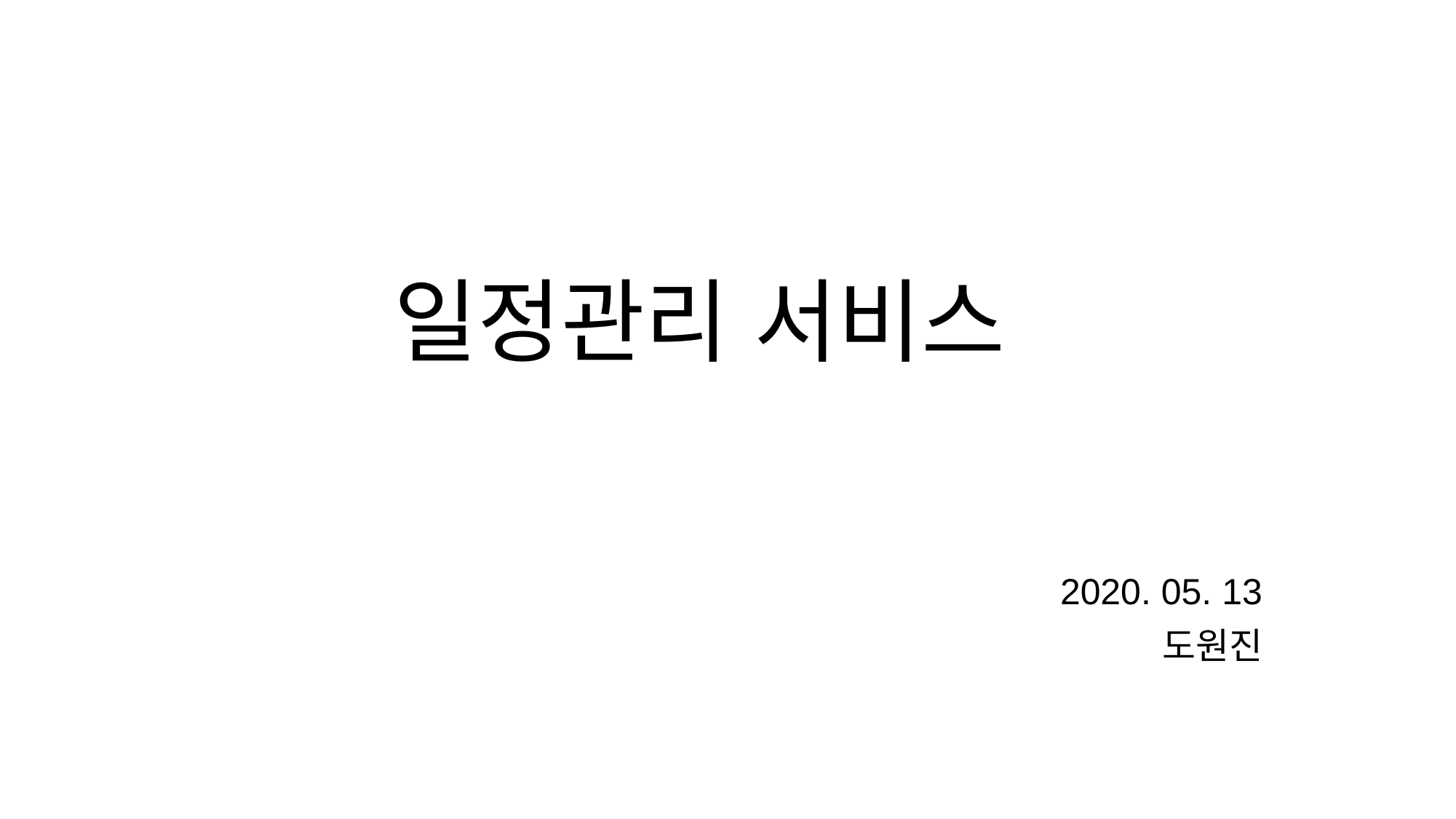

# 일정관리 서비스
2020. 05. 13
도원진